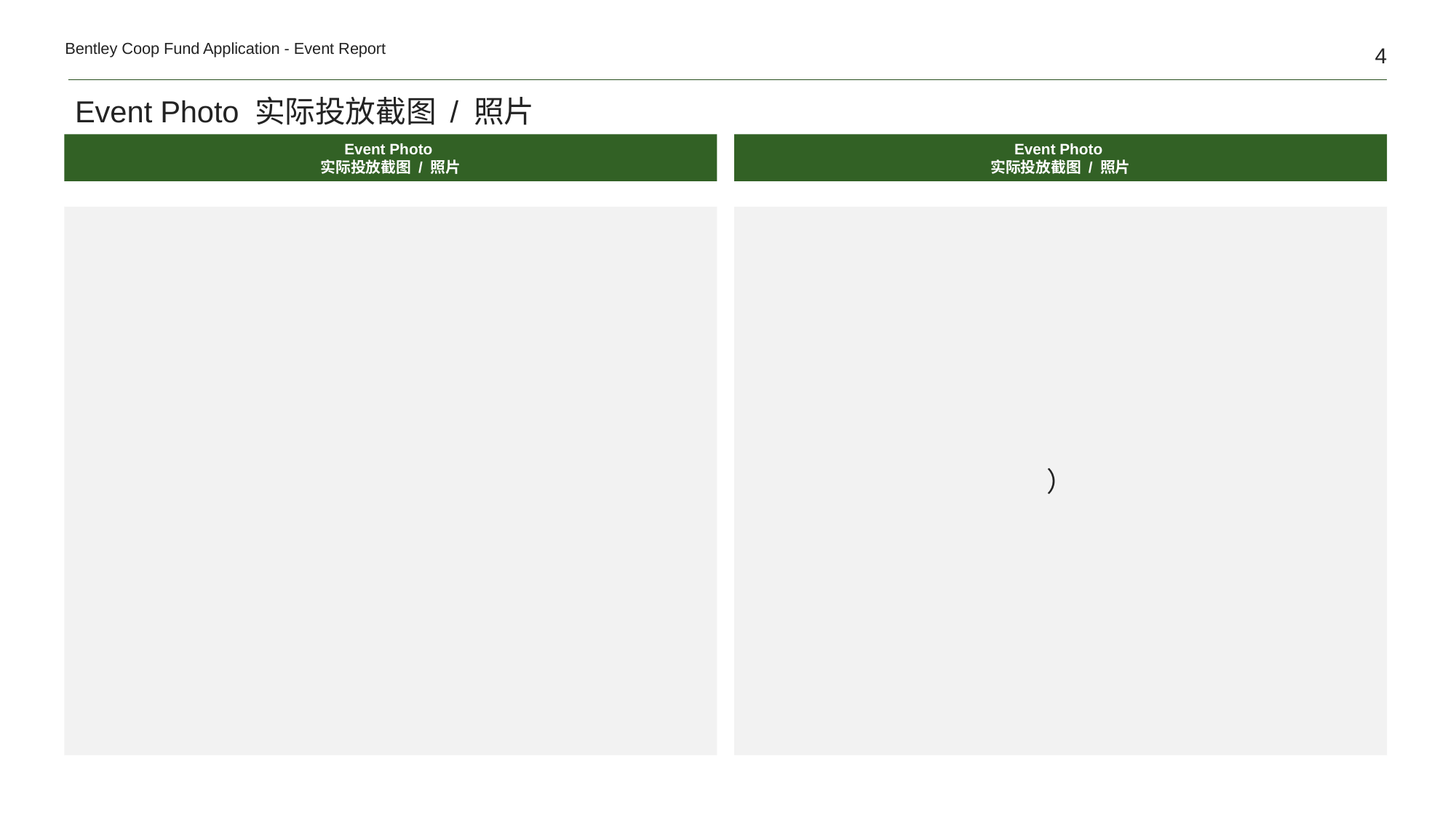

4
Bentley Coop Fund Application - Event Report
Event Photo 实际投放截图 / 照片
Event Photo
实际投放截图 / 照片
Event Photo
实际投放截图 / 照片

）